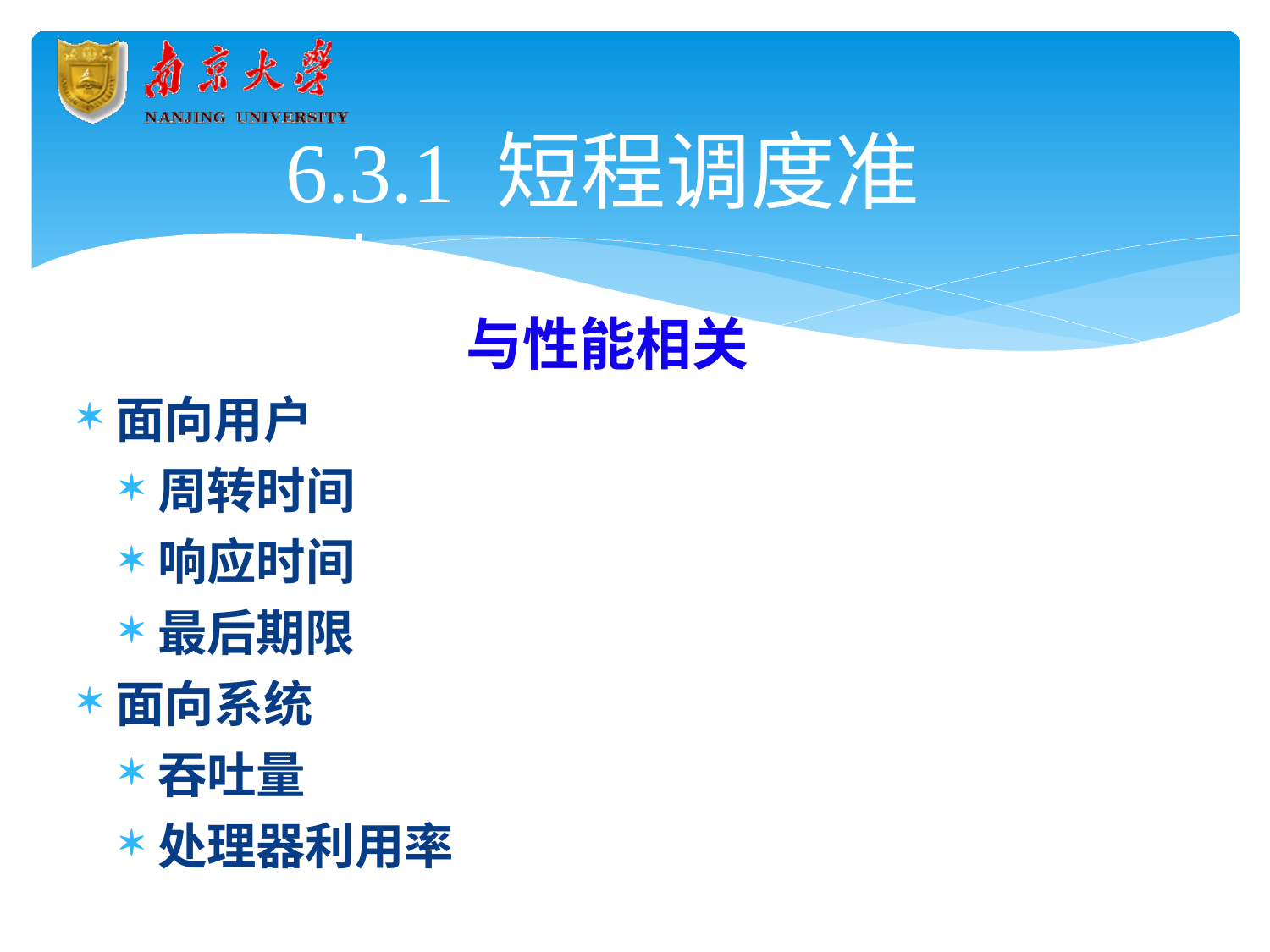

# 6.3.1 短程调度准则
与性能相关
面向用户
周转时间
响应时间
最后期限
面向系统
吞吐量
处理器利用率